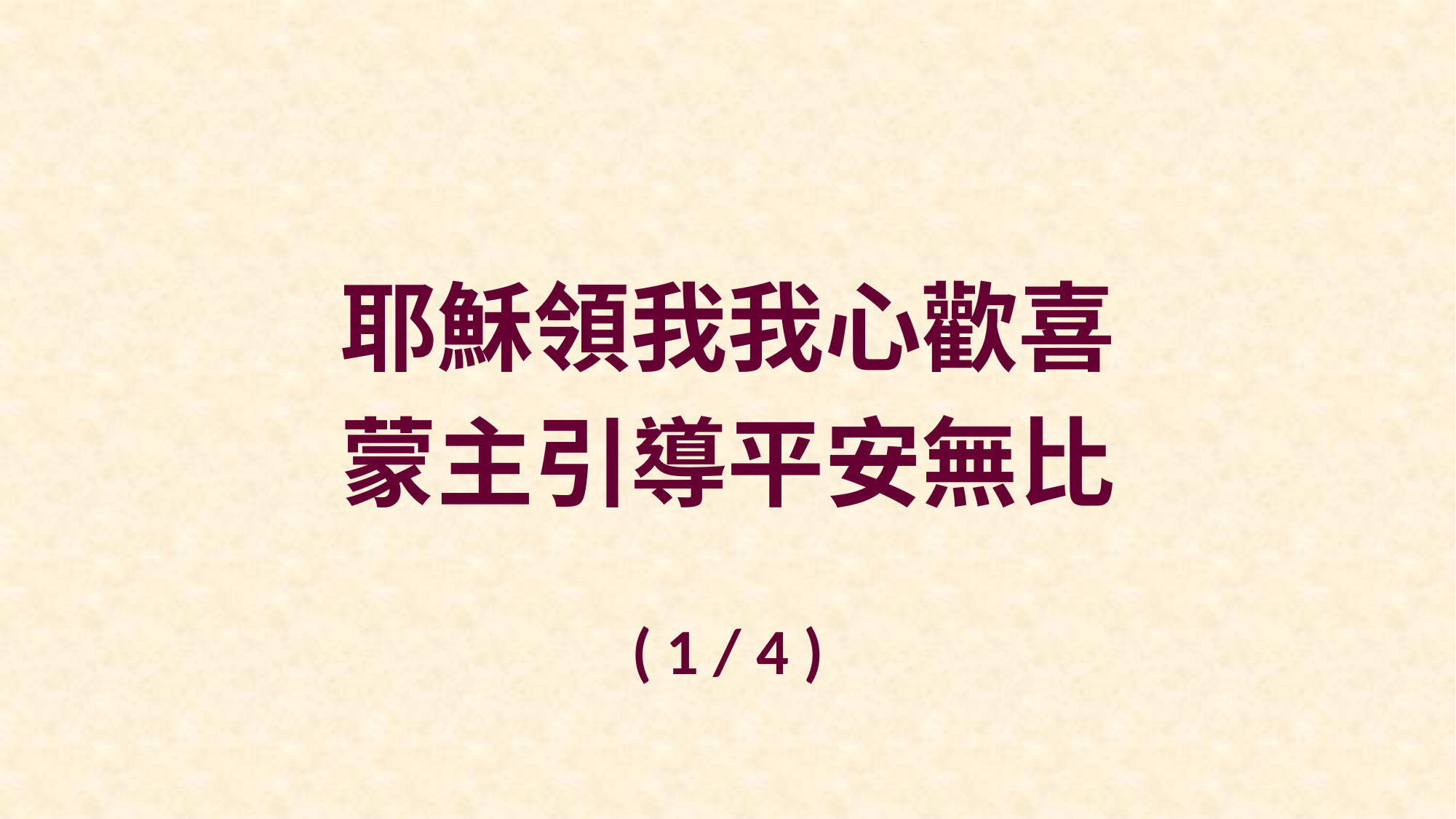

耶穌領我我心歡喜
蒙主引導平安無比
( 1 / 4 )